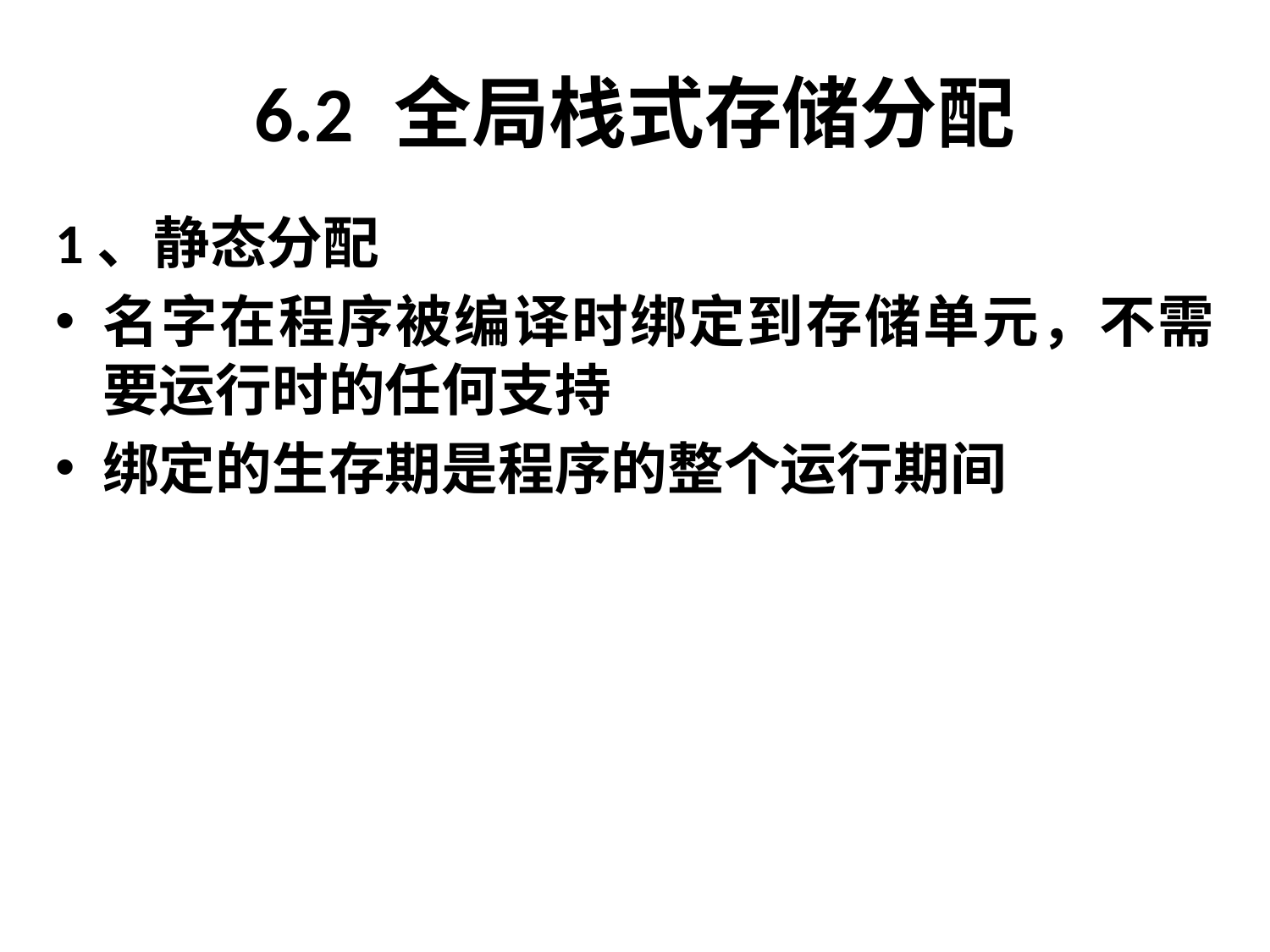

# 6.2 全局栈式存储分配
1、静态分配
名字在程序被编译时绑定到存储单元，不需要运行时的任何支持
绑定的生存期是程序的整个运行期间